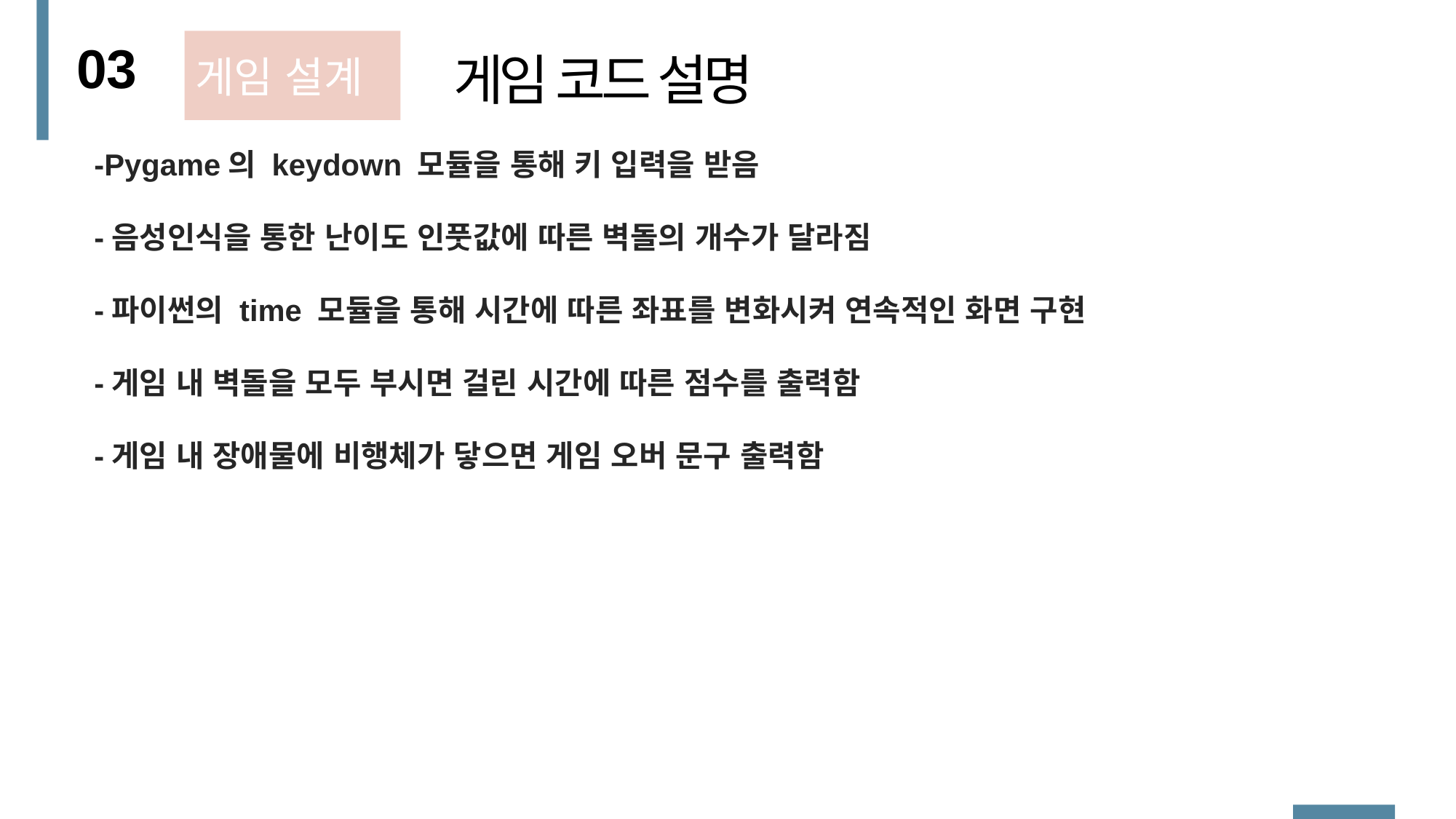

03
게임 설계
게임 코드 설명
-Pygame의 keydown 모듈을 통해 키 입력을 받음

-음성인식을 통한 난이도 인풋값에 따른 벽돌의 개수가 달라짐

-파이썬의 time 모듈을 통해 시간에 따른 좌표를 변화시켜 연속적인 화면 구현

-게임 내 벽돌을 모두 부시면 걸린 시간에 따른 점수를 출력함

-게임 내 장애물에 비행체가 닿으면 게임 오버 문구 출력함